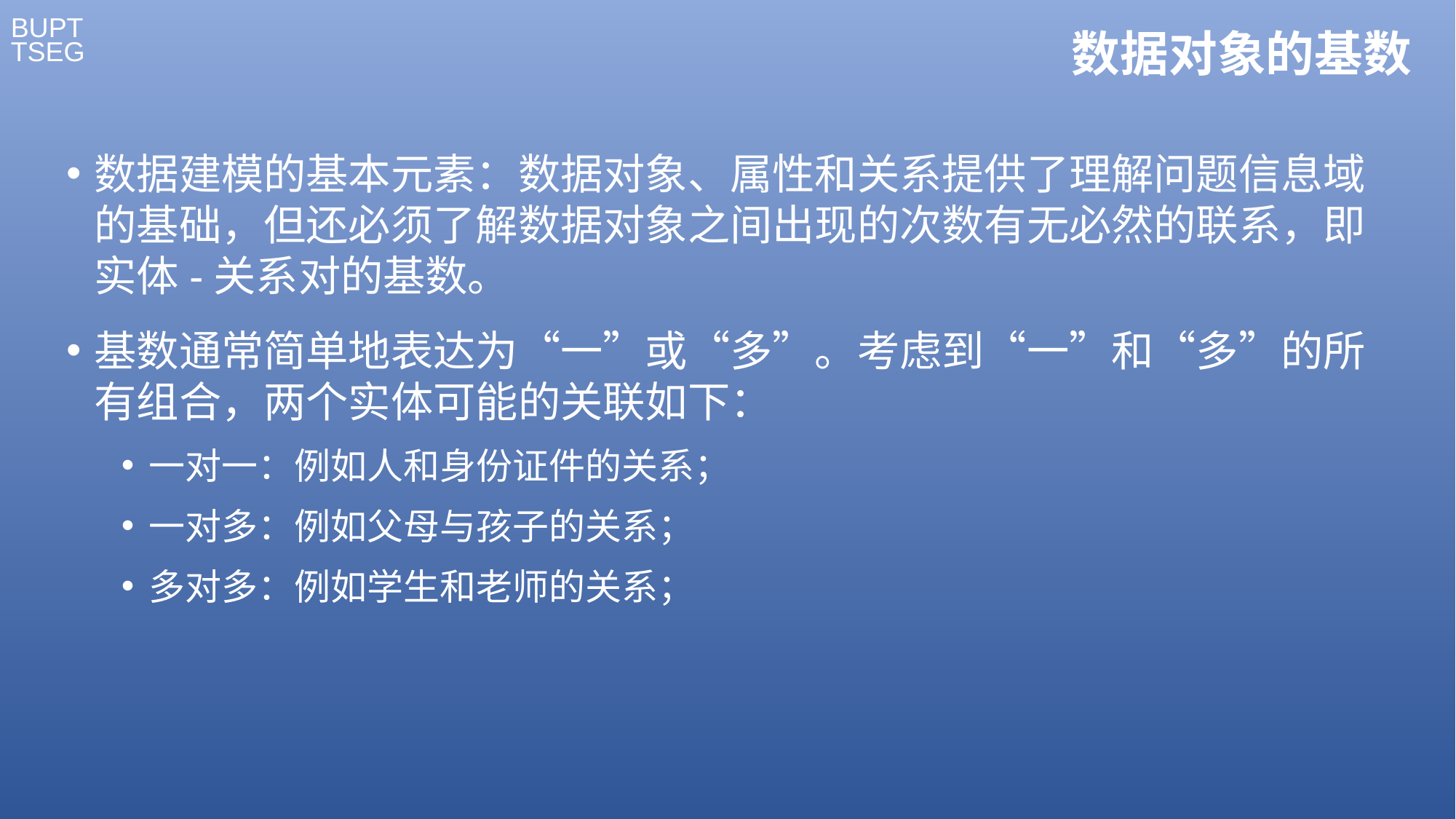

# 数据对象的基数
数据建模的基本元素：数据对象、属性和关系提供了理解问题信息域的基础，但还必须了解数据对象之间出现的次数有无必然的联系，即实体-关系对的基数。
基数通常简单地表达为“一”或“多”。考虑到“一”和“多”的所有组合，两个实体可能的关联如下：
一对一：例如人和身份证件的关系；
一对多：例如父母与孩子的关系；
多对多：例如学生和老师的关系；